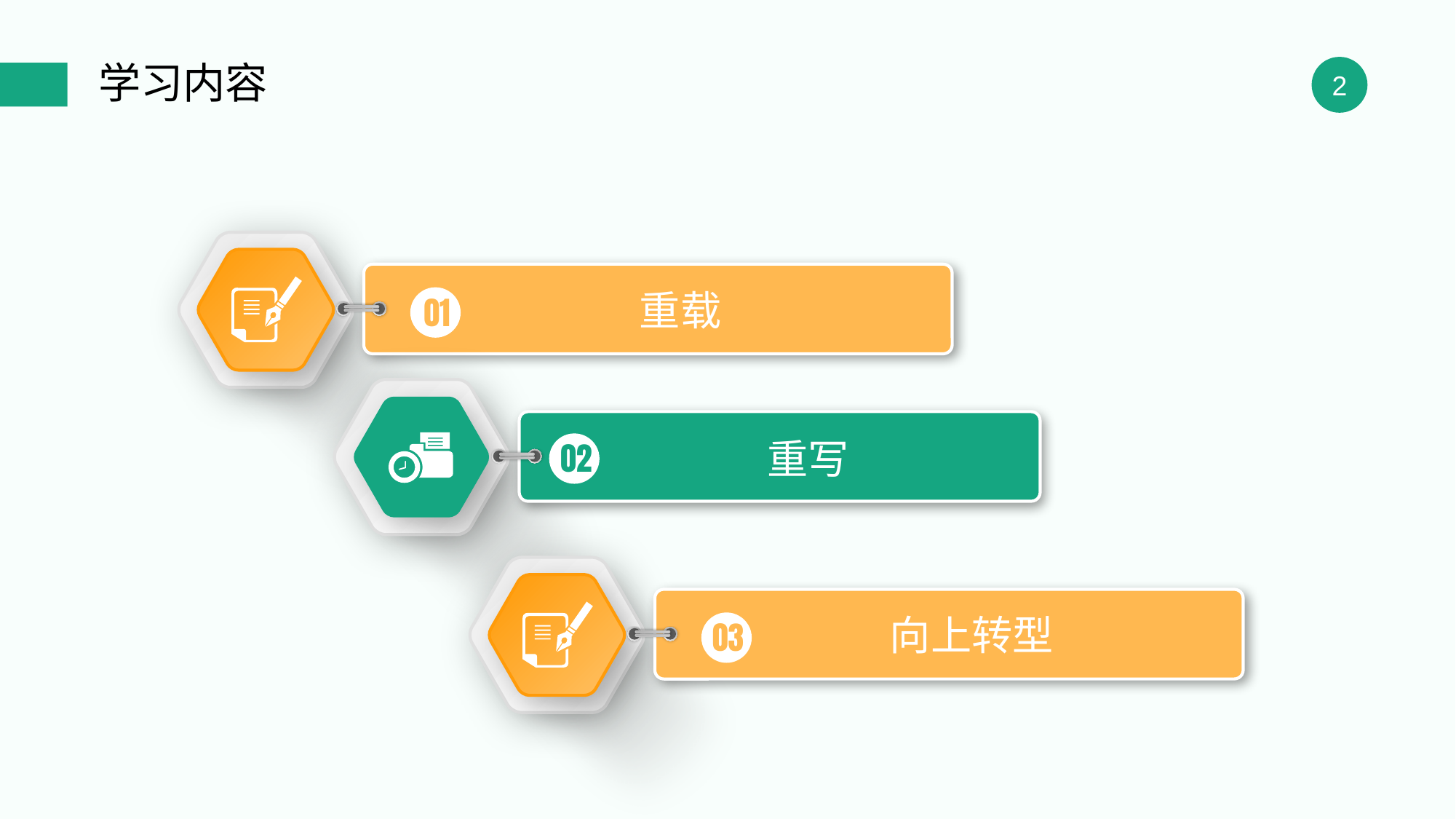

学习内容

重载

01

重写

02

向上转型

03